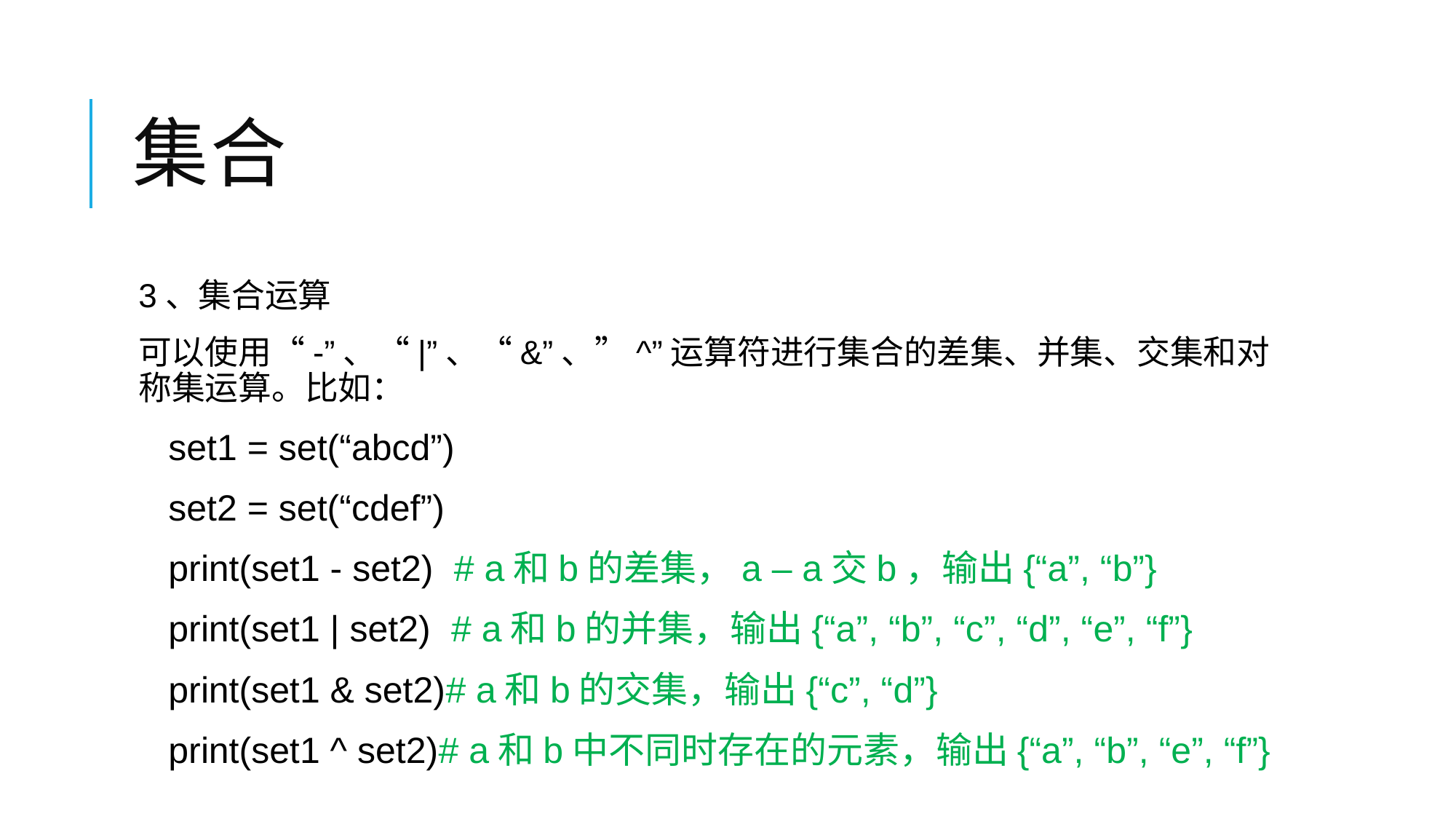

# 集合
3、集合运算
可以使用“-”、“|”、“&”、”^”运算符进行集合的差集、并集、交集和对称集运算。比如：
    set1 = set(“abcd”)
    set2 = set(“cdef”)
    print(set1 - set2)  # a和b的差集，a – a交b，输出{“a”, “b”}
    print(set1 | set2)  # a和b的并集，输出{“a”, “b”, “c”, “d”, “e”, “f”}
    print(set1 & set2)# a和b的交集，输出{“c”, “d”}
    print(set1 ^ set2)# a和b中不同时存在的元素，输出{“a”, “b”, “e”, “f”}